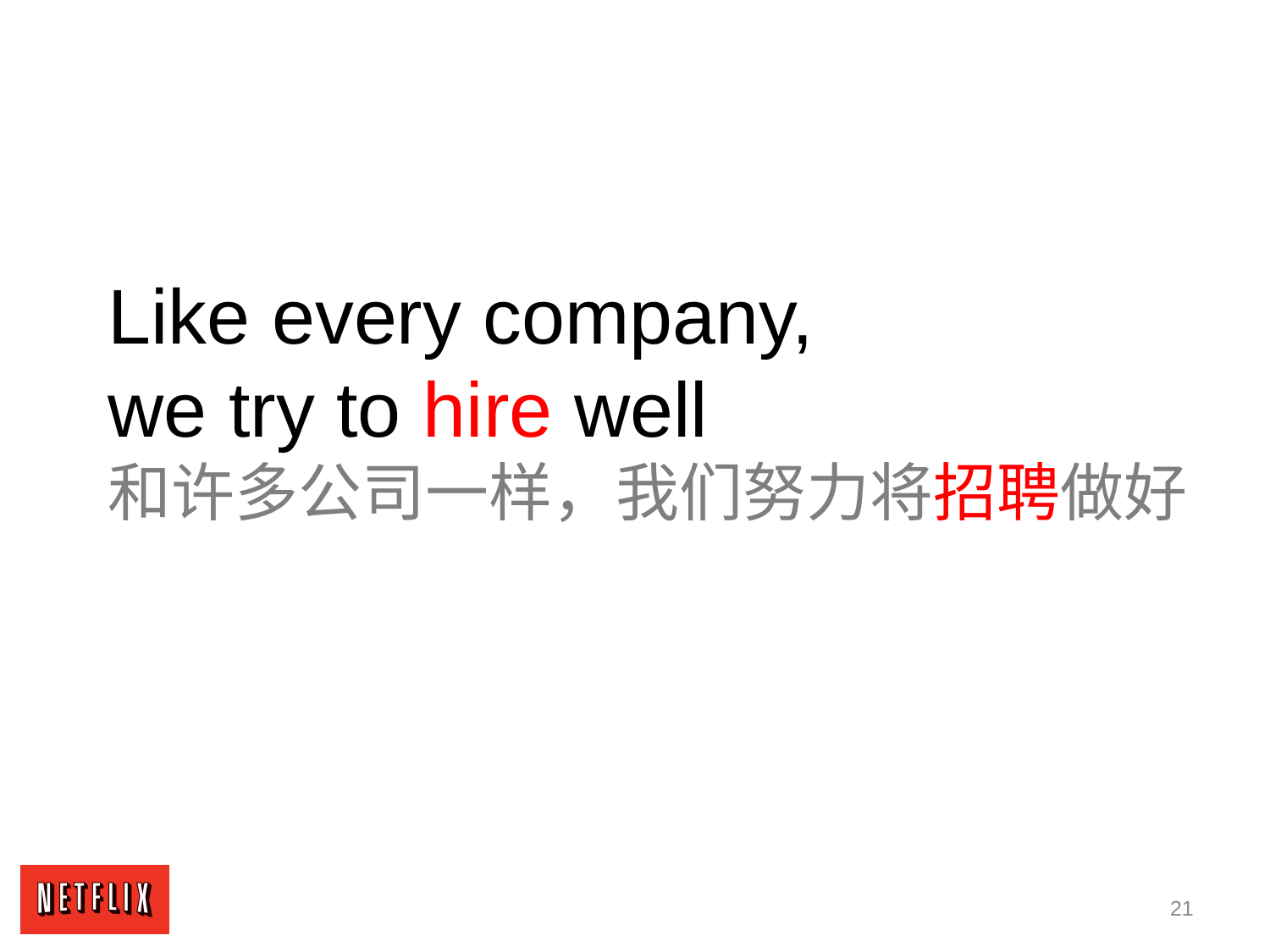

Like every company,
we try to hire well
和许多公司一样，我们努力将招聘做好
21